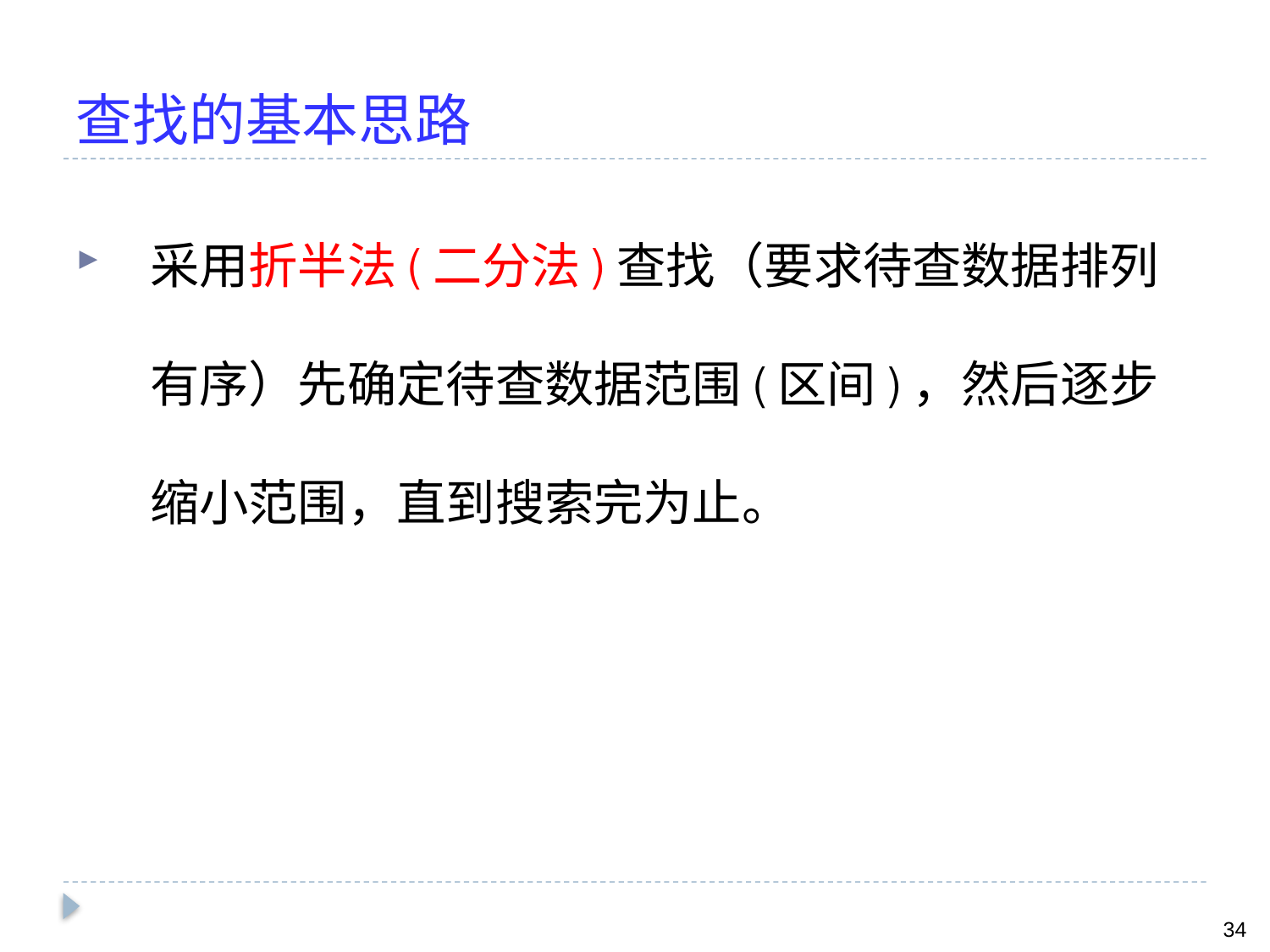

# 查找的基本思路
采用折半法(二分法)查找（要求待查数据排列有序）先确定待查数据范围(区间)，然后逐步缩小范围，直到搜索完为止。

34